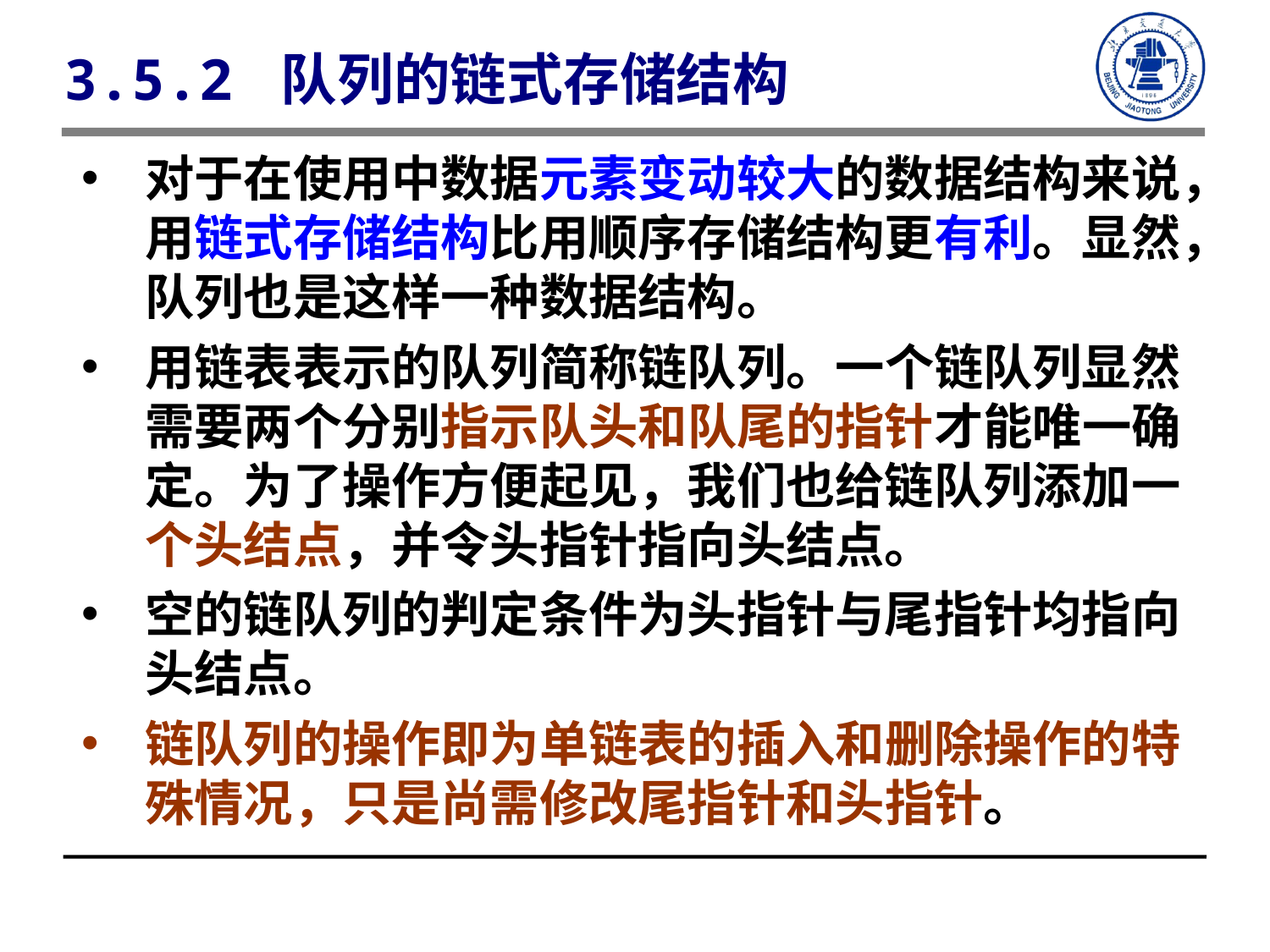

3.5.2 队列的链式存储结构
对于在使用中数据元素变动较大的数据结构来说，用链式存储结构比用顺序存储结构更有利。显然，队列也是这样一种数据结构。
用链表表示的队列简称链队列。一个链队列显然需要两个分别指示队头和队尾的指针才能唯一确定。为了操作方便起见，我们也给链队列添加一个头结点，并令头指针指向头结点。
空的链队列的判定条件为头指针与尾指针均指向头结点。
链队列的操作即为单链表的插入和删除操作的特殊情况，只是尚需修改尾指针和头指针。